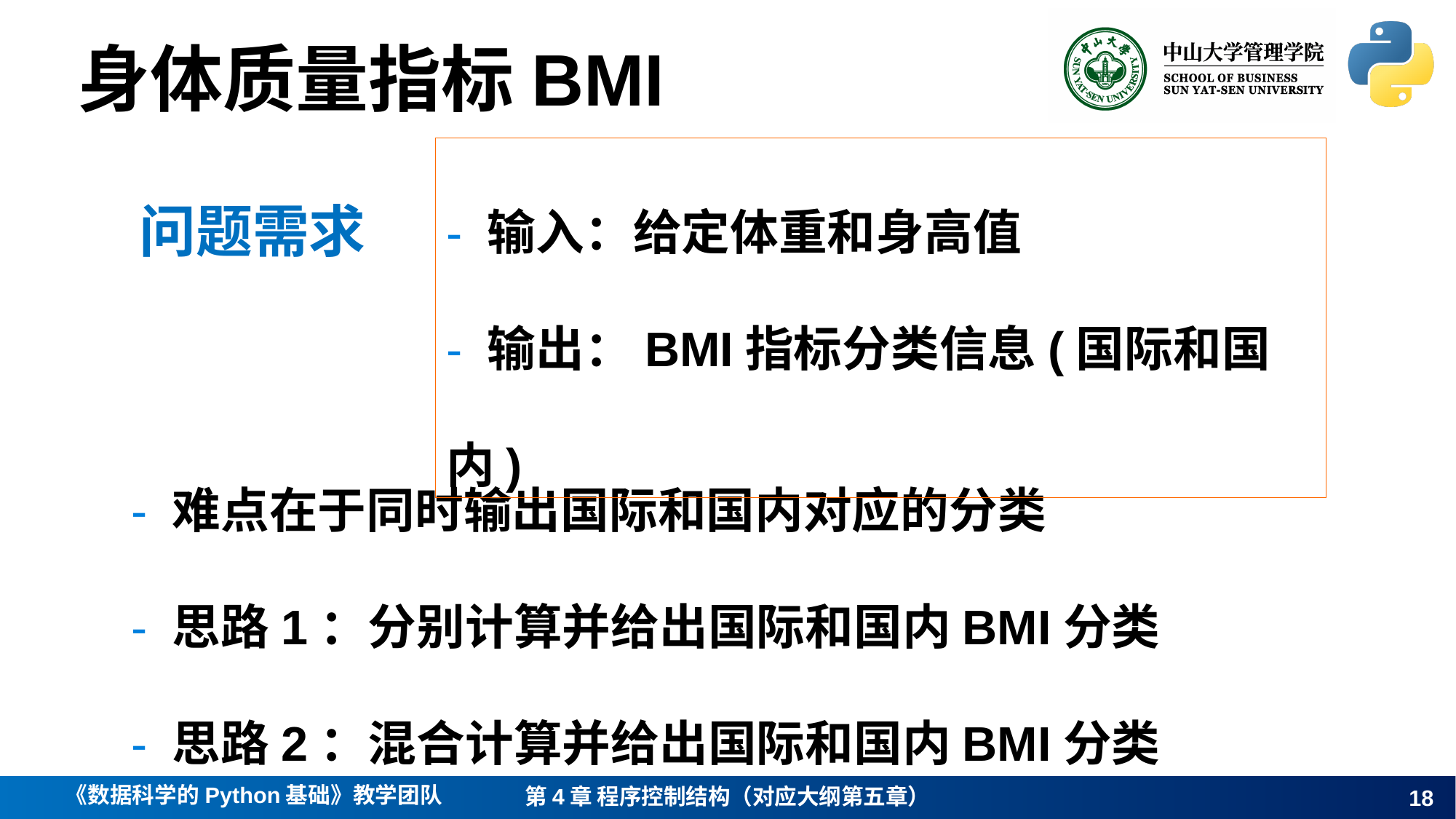

身体质量指标BMI
- 输入：给定体重和身高值
- 输出：BMI指标分类信息(国际和国内)
问题需求
- 难点在于同时输出国际和国内对应的分类
- 思路1：分别计算并给出国际和国内BMI分类
- 思路2：混合计算并给出国际和国内BMI分类
18